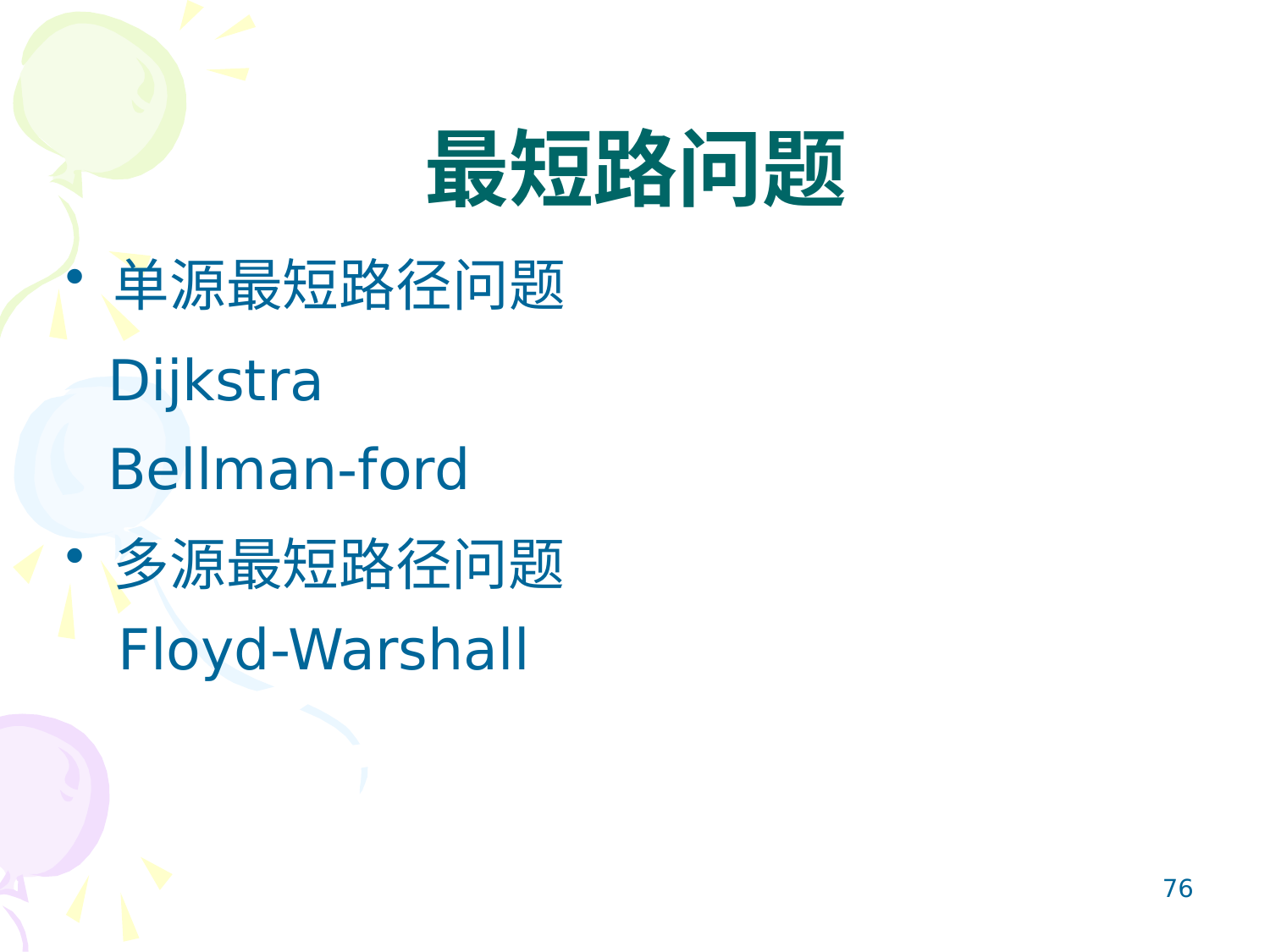

# 最短路问题
单源最短路径问题
Dijkstra
Bellman-ford
多源最短路径问题
Floyd-Warshall
76